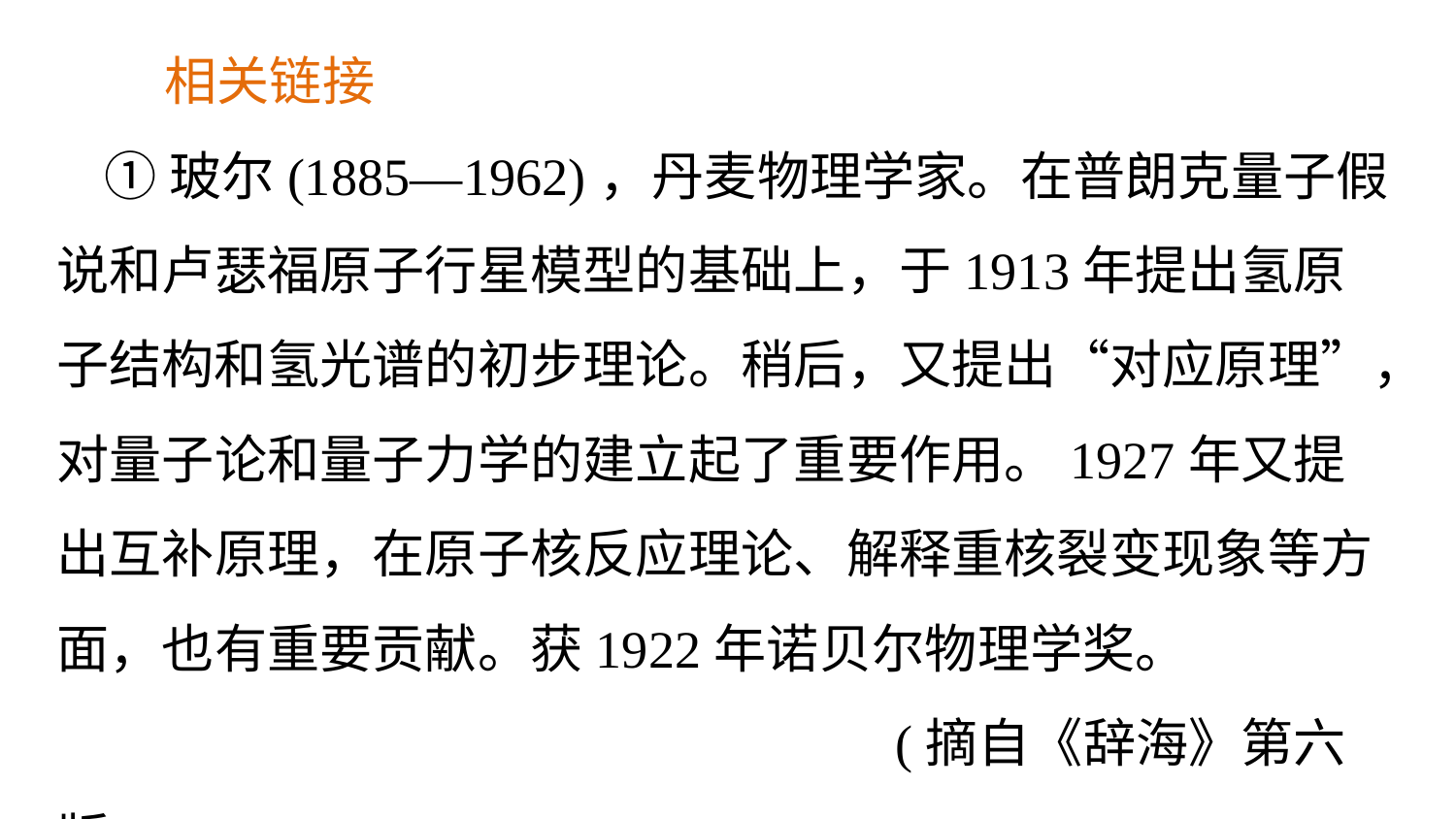

相关链接
    ①玻尔(1885—1962)，丹麦物理学家。在普朗克量子假说和卢瑟福原子行星模型的基础上，于1913年提出氢原子结构和氢光谱的初步理论。稍后，又提出“对应原理”，对量子论和量子力学的建立起了重要作用。1927年又提出互补原理，在原子核反应理论、解释重核裂变现象等方面，也有重要贡献。获1922年诺贝尔物理学奖。
                                                                (摘自《辞海》第六版)